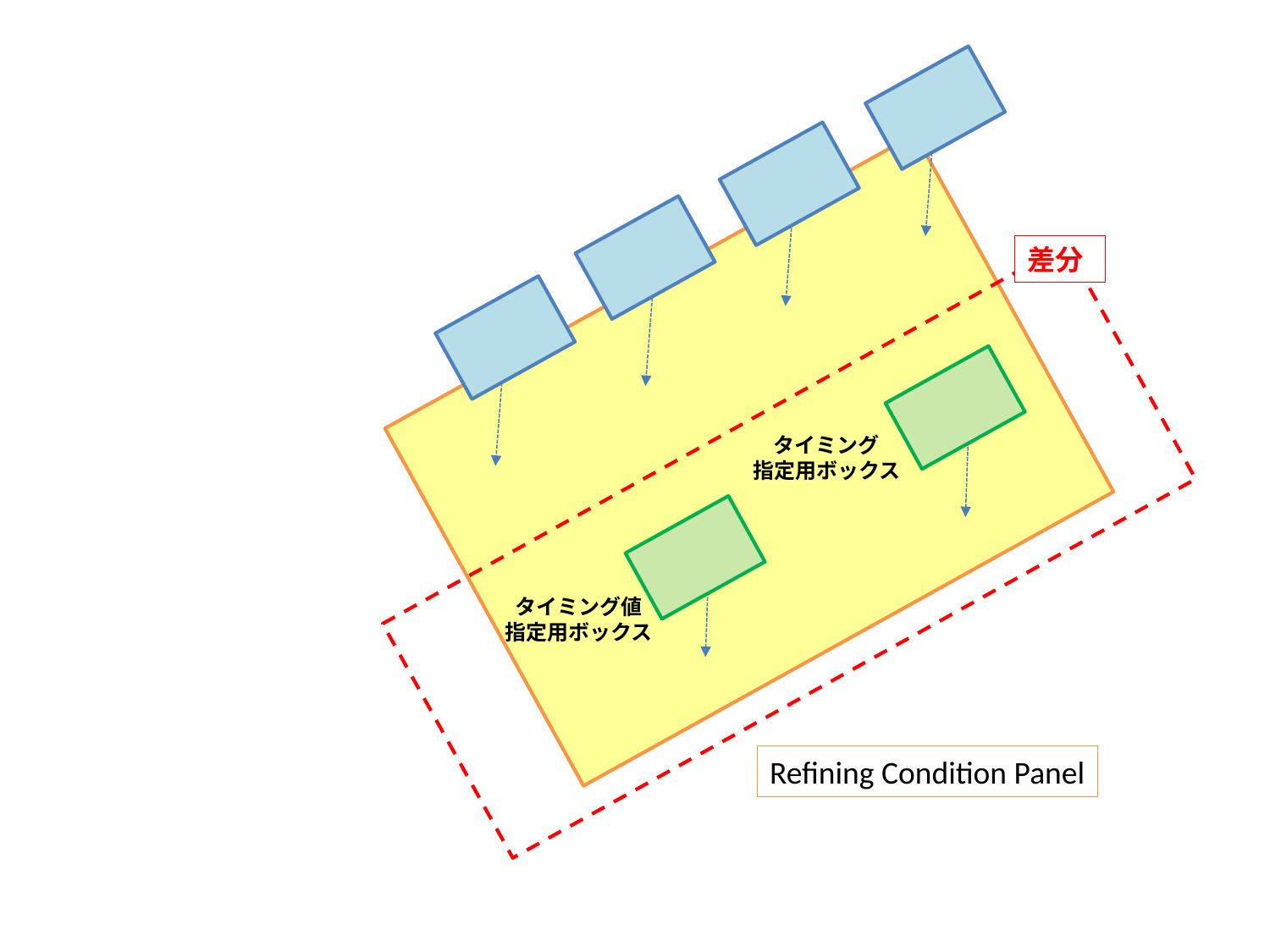

差分

タイミング
指定用ボックス

タイミング値
指定用ボックス
Refining Condition Panel